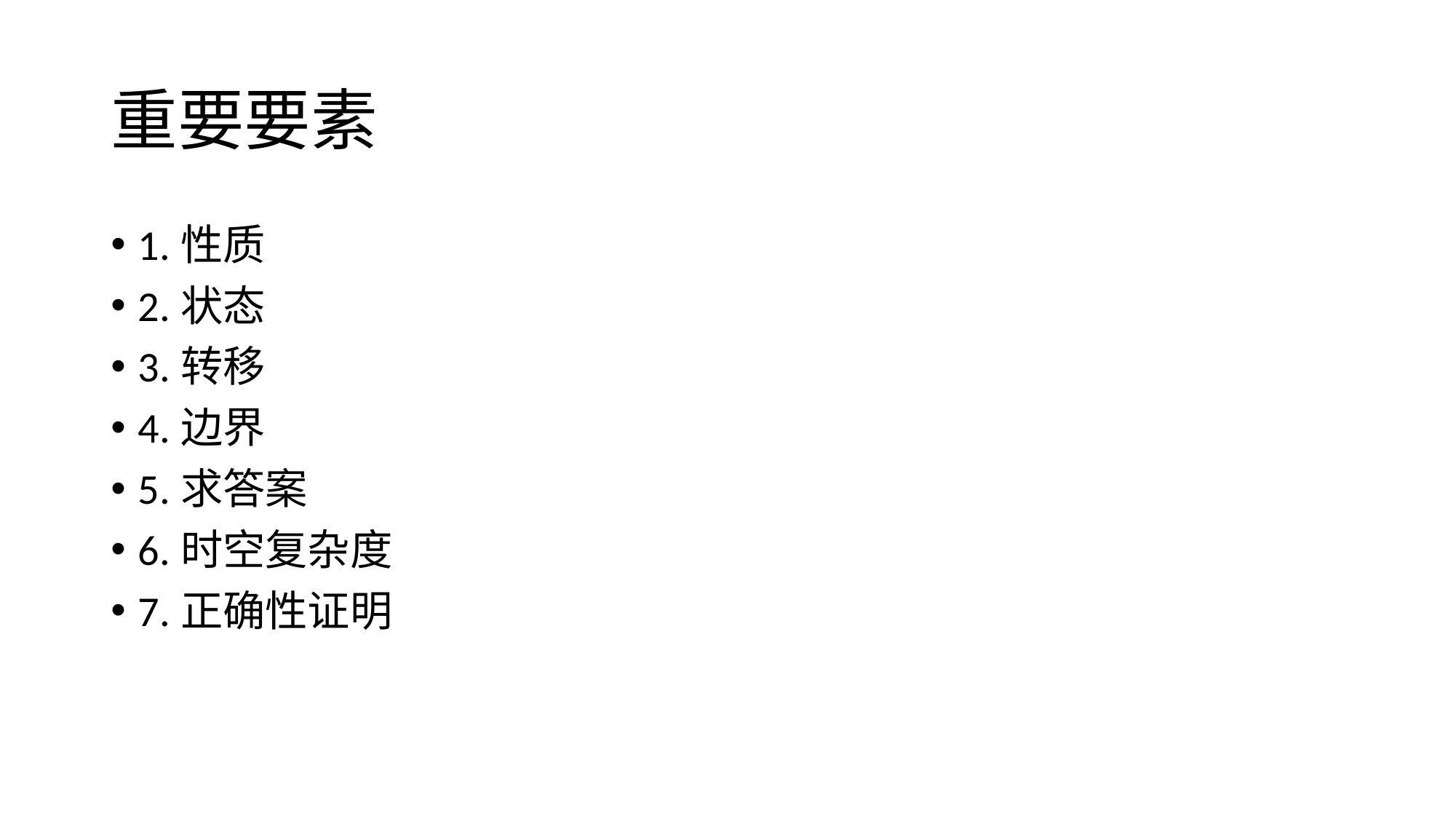

# 重要要素
1.性质
2.状态
3.转移
4.边界
5.求答案
6.时空复杂度
7.正确性证明